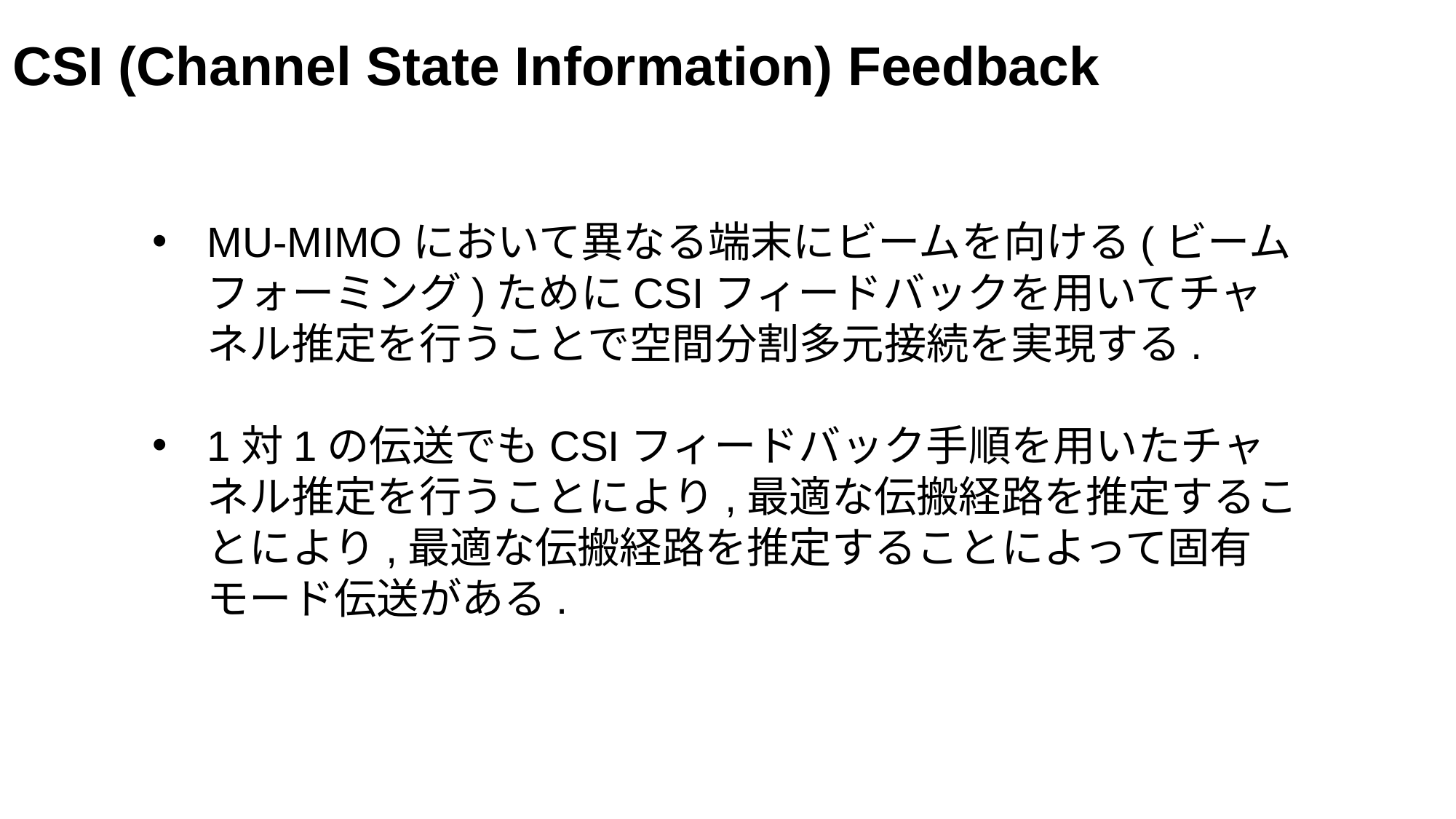

CSI (Channel State Information) Feedback
MU-MIMOにおいて異なる端末にビームを向ける(ビームフォーミング)ためにCSIフィードバックを用いてチャネル推定を行うことで空間分割多元接続を実現する.

1対1の伝送でもCSIフィードバック手順を用いたチャネル推定を行うことにより,最適な伝搬経路を推定することにより,最適な伝搬経路を推定することによって固有モード伝送がある.